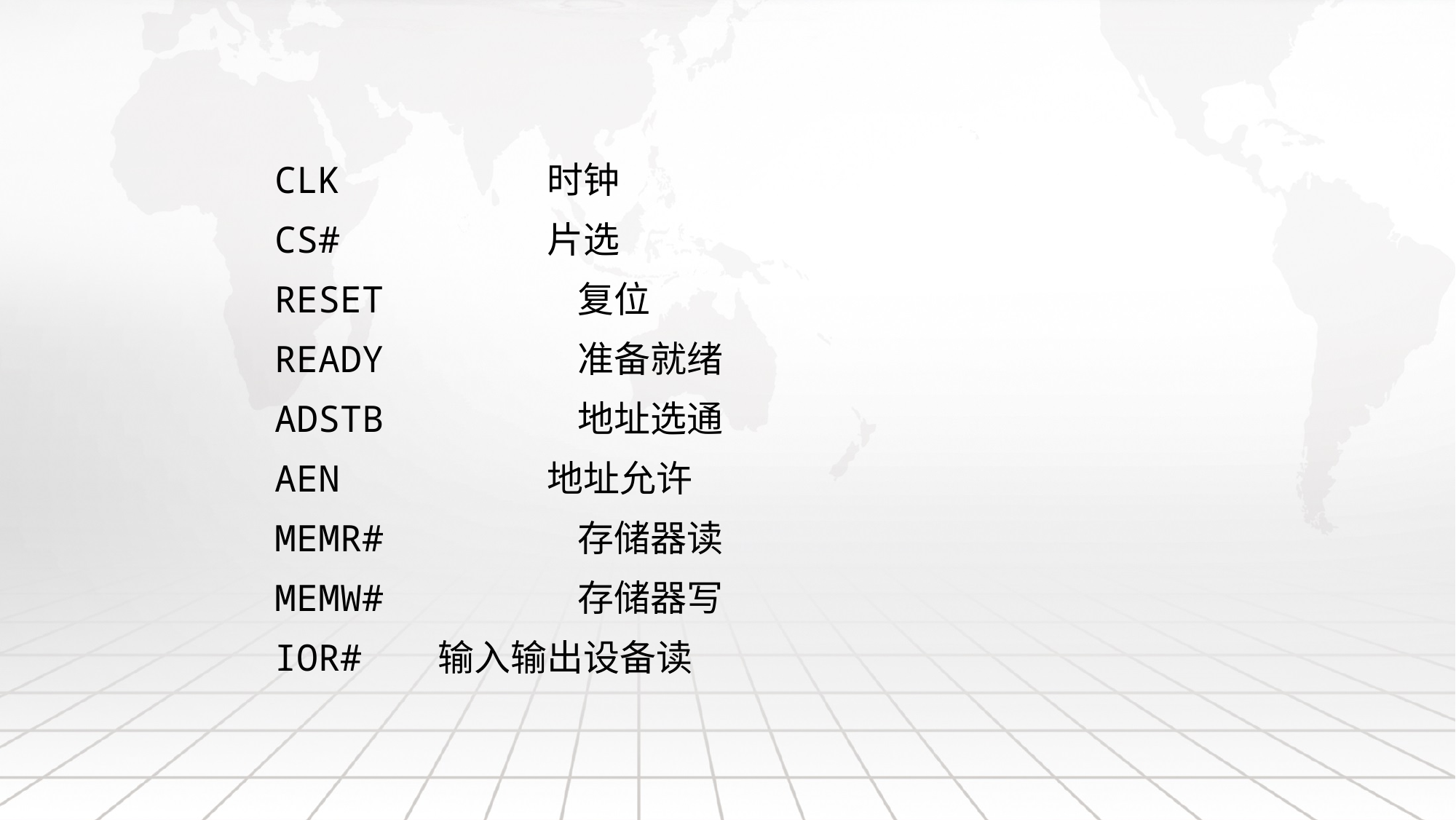

CLK		时钟
CS#		片选
RESET	      复位
READY	      准备就绪
ADSTB	      地址选通
AEN		地址允许
MEMR#	      存储器读
MEMW#	      存储器写
IOR#  	输入输出设备读